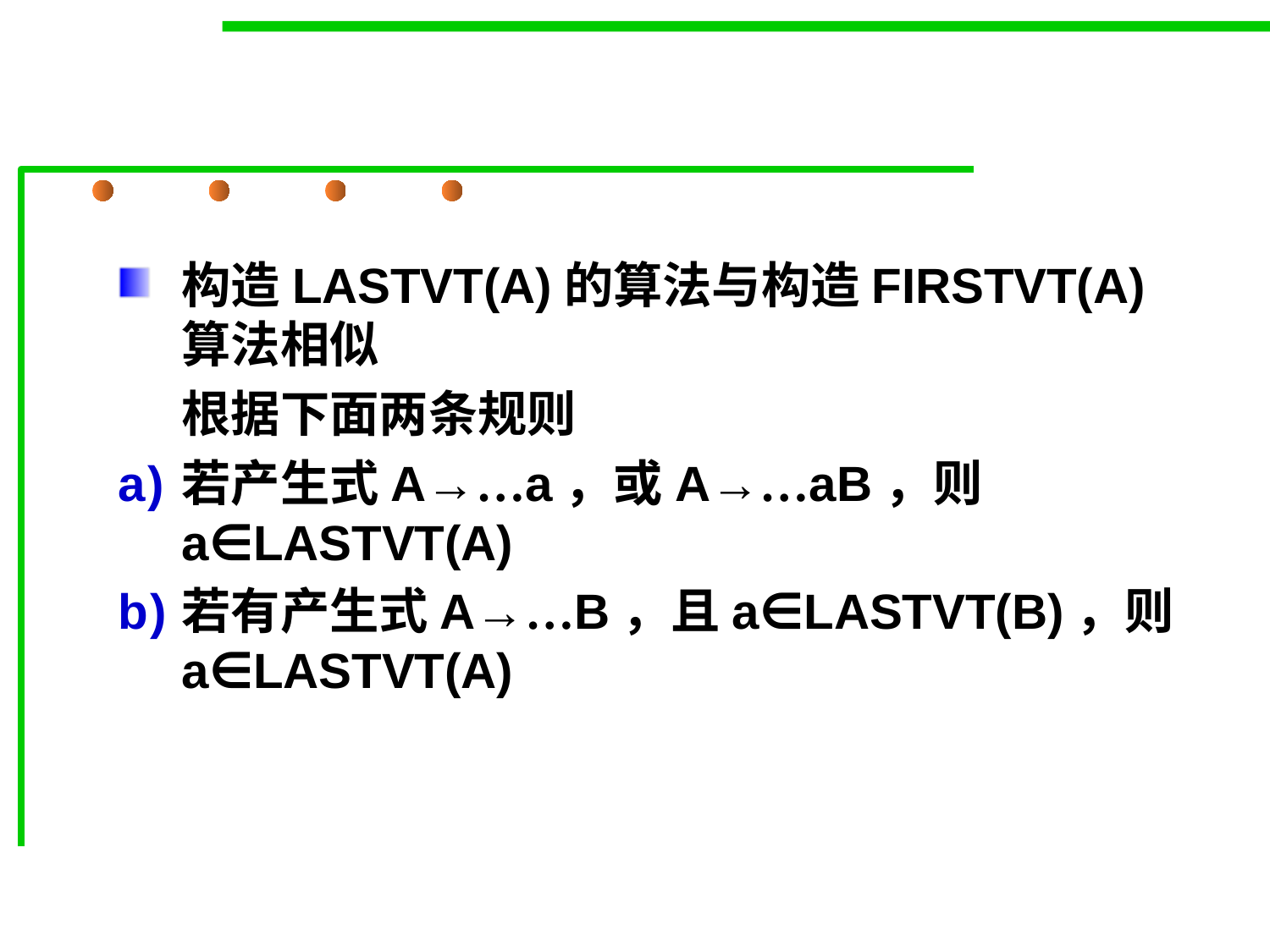

构造LASTVT(A)的算法与构造FIRSTVT(A)算法相似
	根据下面两条规则
若产生式A→…a，或A→…aB，则a∈LASTVT(A)
若有产生式A→…B，且a∈LASTVT(B)，则a∈LASTVT(A)